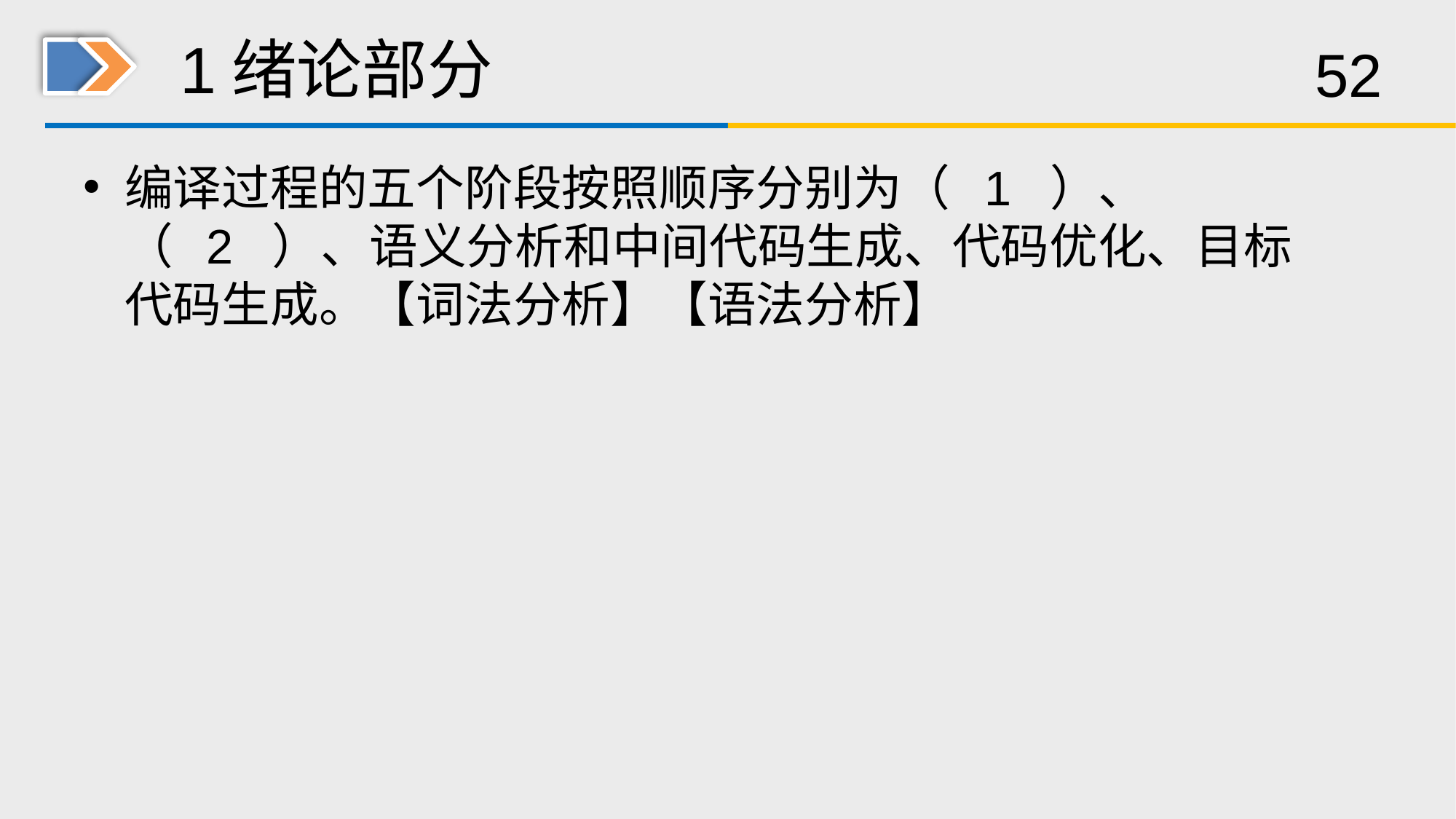

# 1绪论部分
52
编译过程的五个阶段按照顺序分别为（  1  ）、（  2  ）、语义分析和中间代码生成、代码优化、目标代码生成。【词法分析】【语法分析】